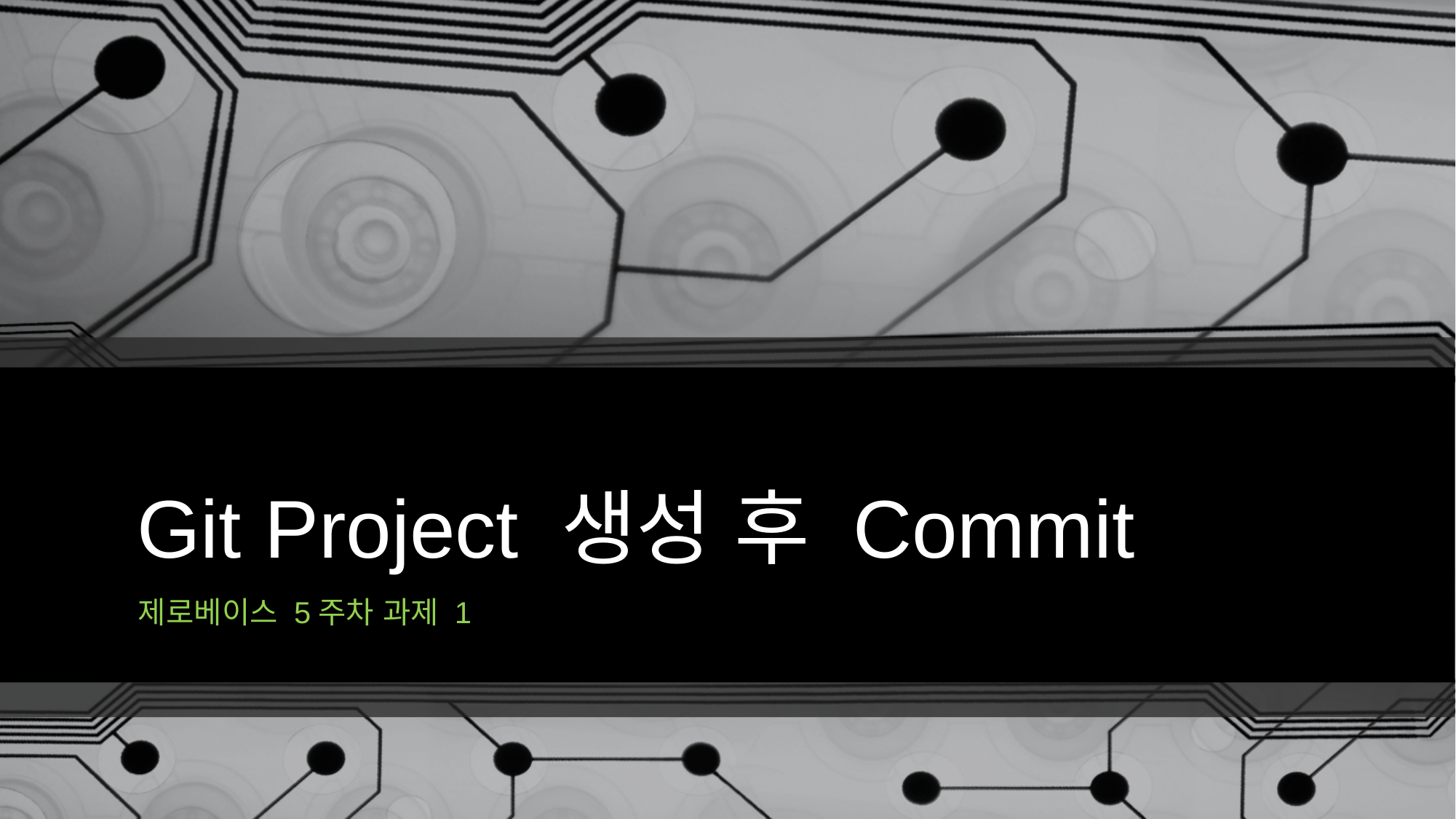

# Git Project 생성 후 Commit
제로베이스 5주차 과제 1